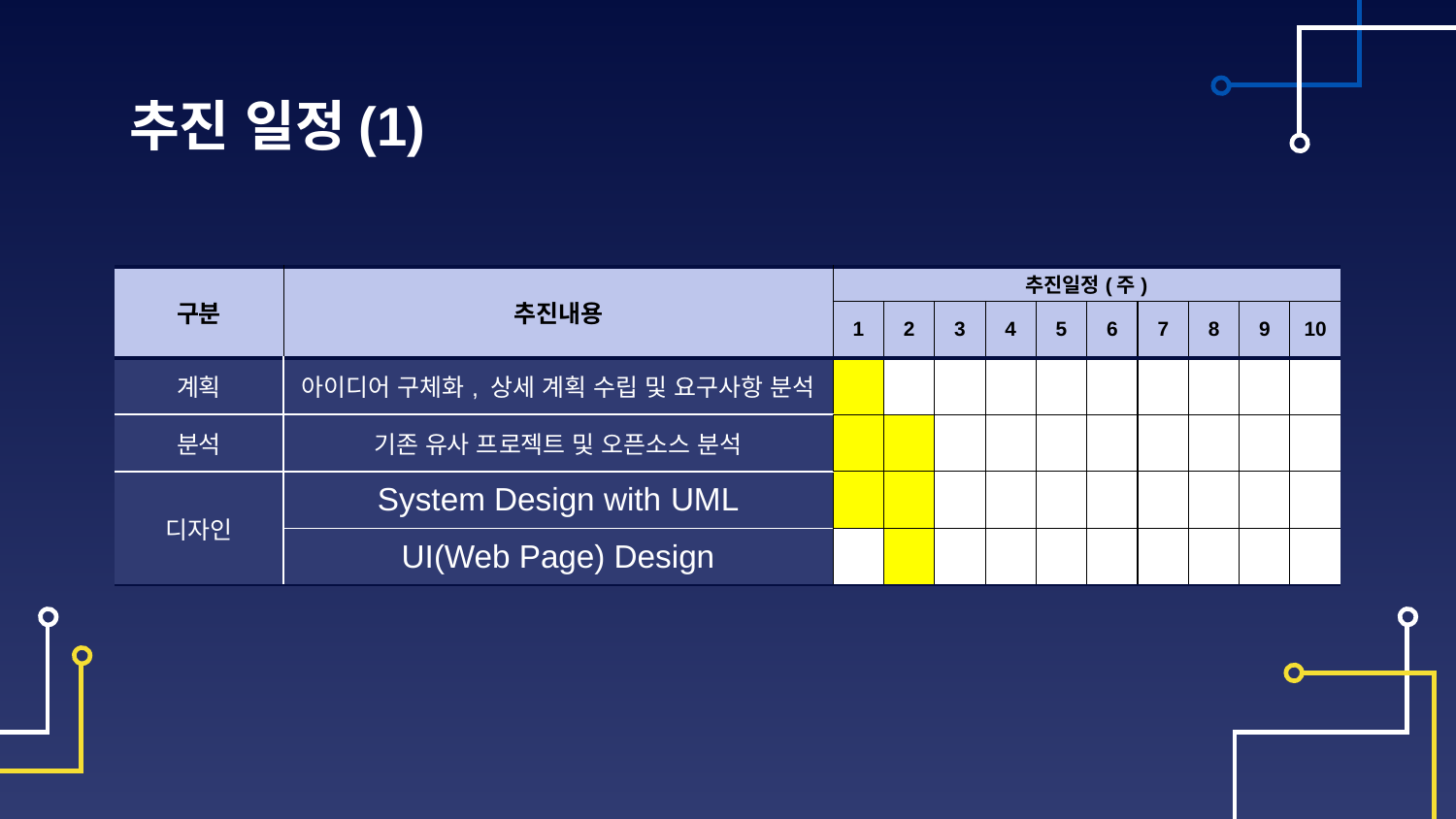

# 추진 일정(1)
| 구분 | 추진내용 | 추진일정(주) |  |  |  |  |  |  |  |  |  |
| --- | --- | --- | --- | --- | --- | --- | --- | --- | --- | --- | --- |
|  |  | 1 | 2 | 3 | 4 | 5 | 6 | 7 | 8 | 9 | 10 |
| 계획 | 아이디어 구체화, 상세 계획 수립 및 요구사항 분석 |  |  |  |  |  |  |  |  |  |  |
| 분석 | 기존 유사 프로젝트 및 오픈소스 분석 |  |  |  |  |  |  |  |  |  |  |
| 디자인 | System Design with UML |  |  |  |  |  |  |  |  |  |  |
|  | UI(Web Page) Design |  |  |  |  |  |  |  |  |  |  |